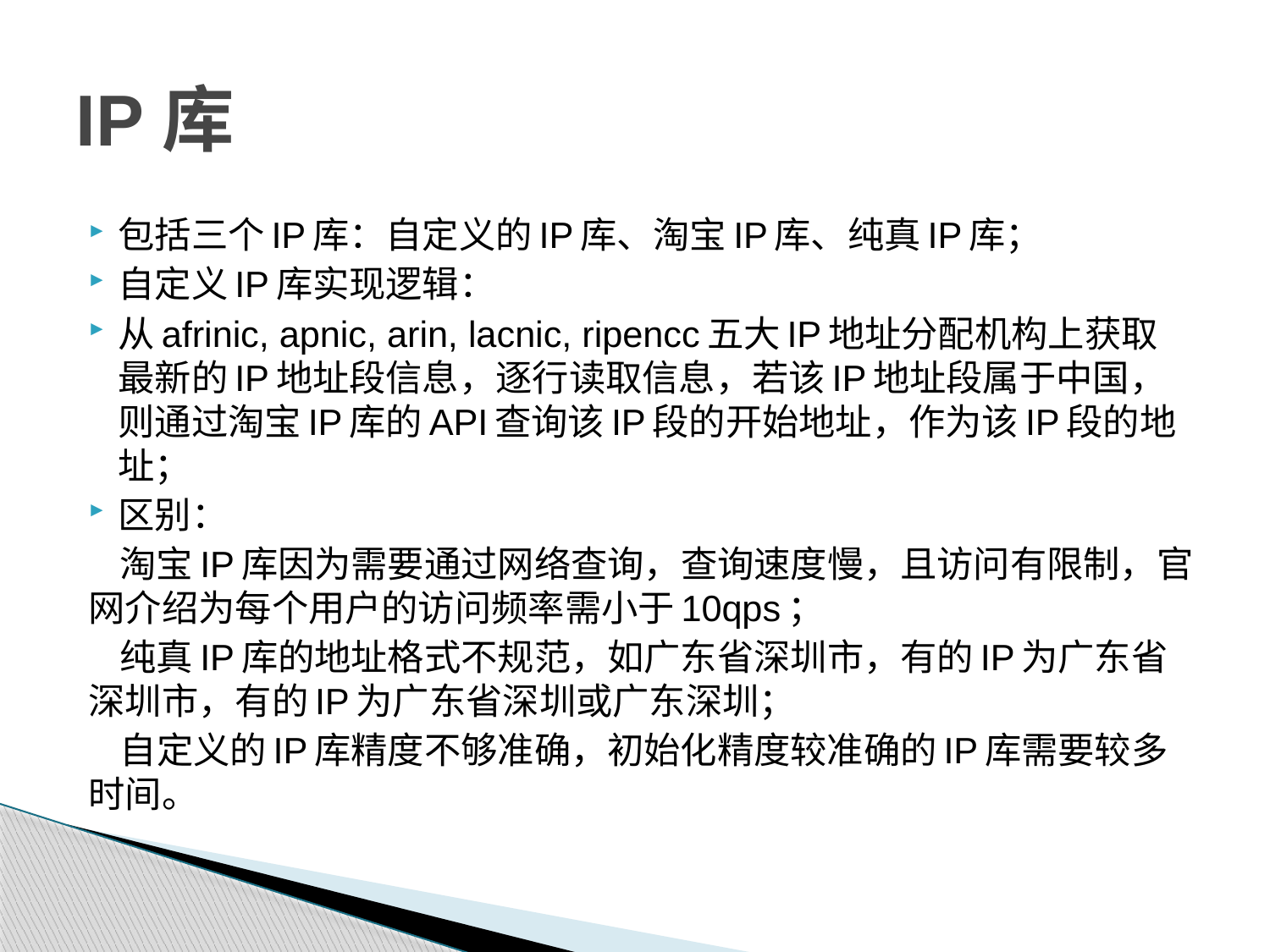

# IP库
包括三个IP库：自定义的IP库、淘宝IP库、纯真IP库；
自定义IP库实现逻辑：
从afrinic, apnic, arin, lacnic, ripencc五大IP地址分配机构上获取最新的IP地址段信息，逐行读取信息，若该IP地址段属于中国，则通过淘宝IP库的API查询该IP段的开始地址，作为该IP段的地址；
区别：
   淘宝IP库因为需要通过网络查询，查询速度慢，且访问有限制，官网介绍为每个用户的访问频率需小于10qps；
   纯真IP库的地址格式不规范，如广东省深圳市，有的IP为广东省深圳市，有的IP为广东省深圳或广东深圳；
   自定义的IP库精度不够准确，初始化精度较准确的IP库需要较多时间。